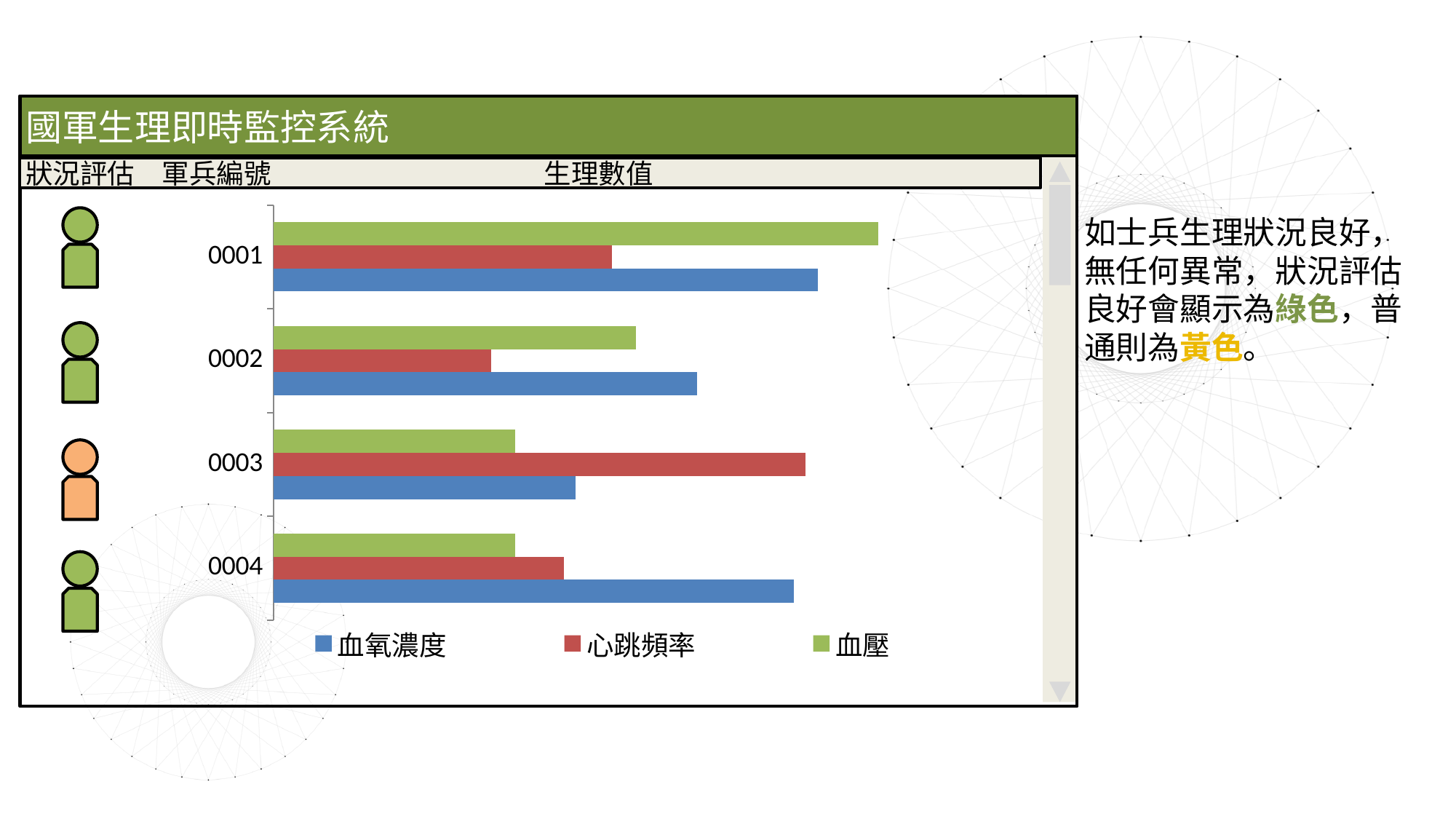

國軍生理即時監控系統

狀況評估　軍兵編號　　　　　　　　　　生理數值

### Chart

| Category | 血壓 | 心跳頻率 | 血氧濃度 |
|---|---|---|---|
| 0001 | 5.0 | 2.8 | 4.5 |
| 0002 | 3.0 | 1.8 | 3.5 |
| 0003 | 2.0 | 4.4 | 2.5 |
| 0004 | 2.0 | 2.4 | 4.3 |
如士兵生理狀況良好，無任何異常，狀況評估良好會顯示為綠色，普通則為黃色。